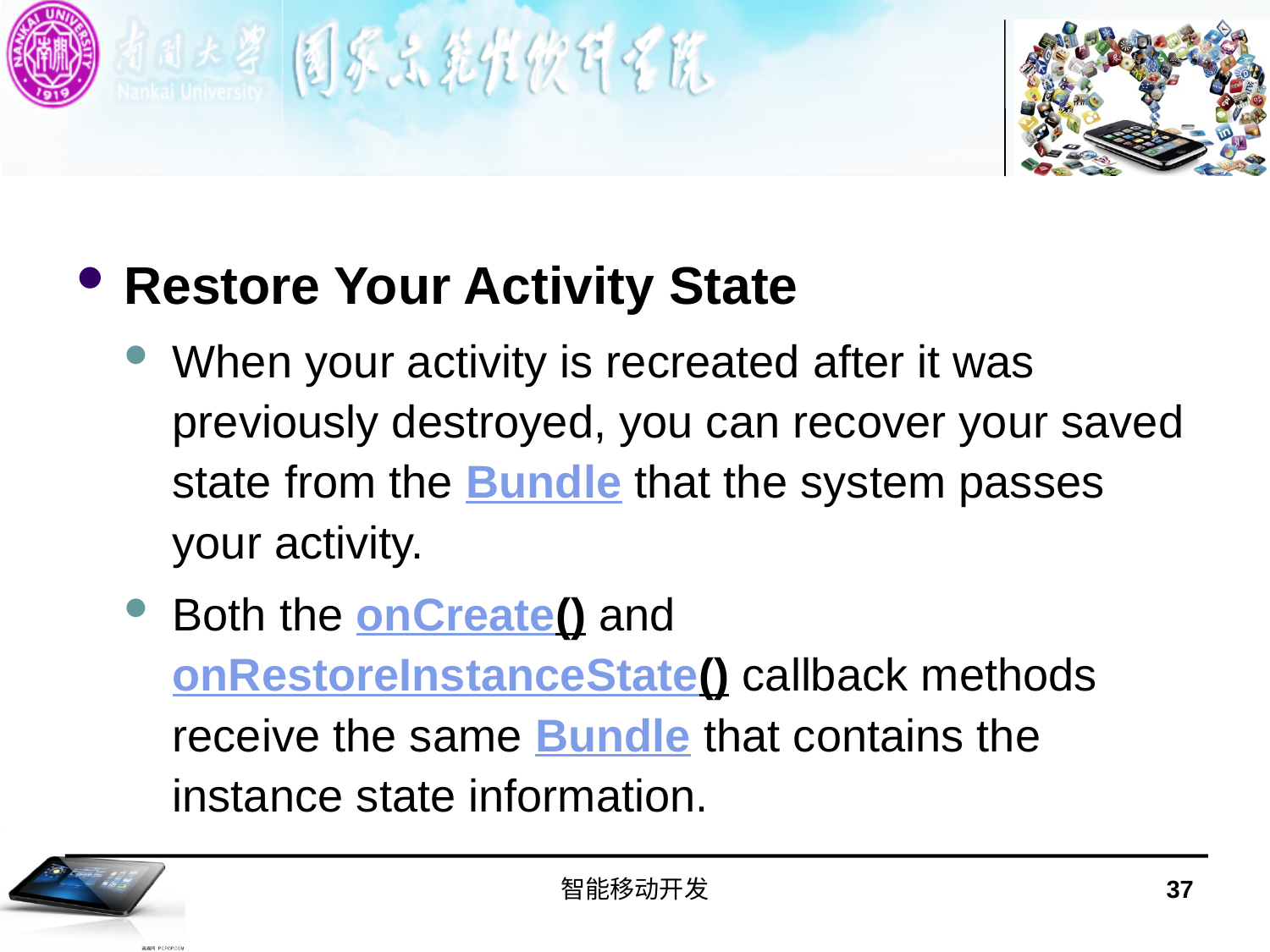

#
Restore Your Activity State
When your activity is recreated after it was previously destroyed, you can recover your saved state from the Bundle that the system passes your activity.
Both the onCreate() and onRestoreInstanceState() callback methods receive the same Bundle that contains the instance state information.

智能移动开发
37